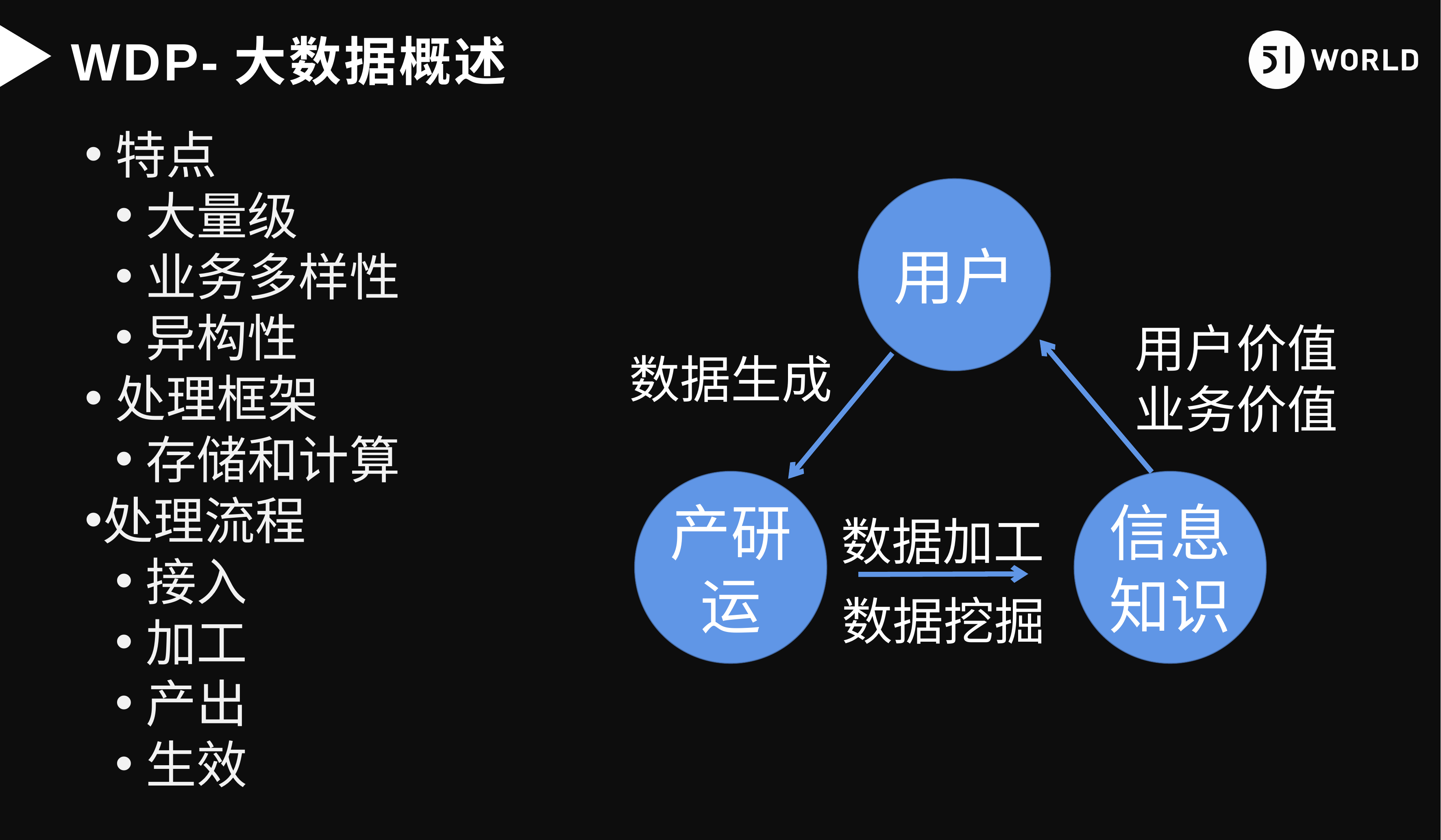

WDP-大数据概述
特点
大量级
业务多样性
异构性
处理框架
存储和计算
处理流程
接入
加工
产出
生效

用户
用户价值
业务价值
数据生成
产研运
信息
知识
数据加工
数据挖掘